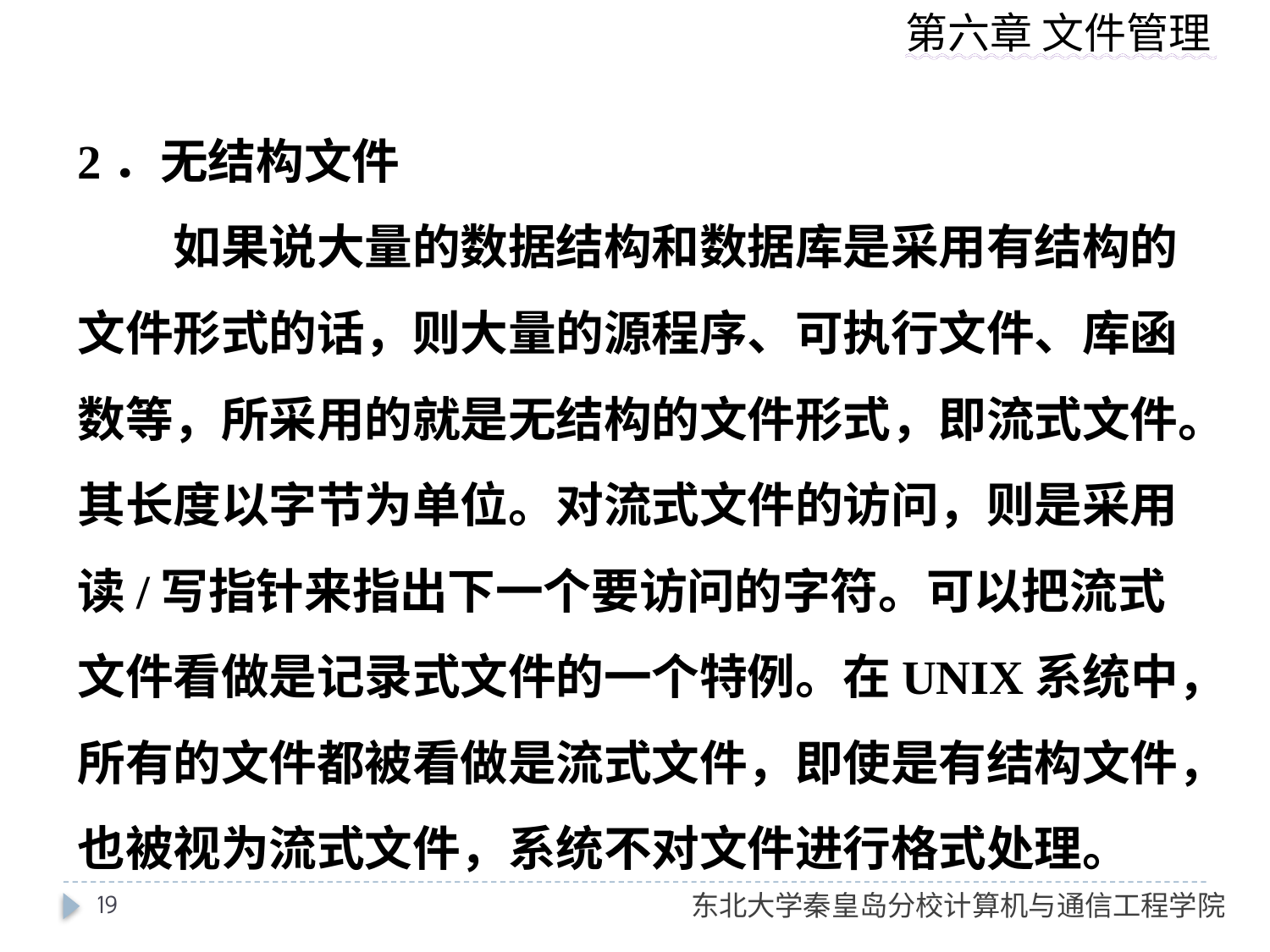

2．无结构文件
　　如果说大量的数据结构和数据库是采用有结构的文件形式的话，则大量的源程序、可执行文件、库函数等，所采用的就是无结构的文件形式，即流式文件。其长度以字节为单位。对流式文件的访问，则是采用读/写指针来指出下一个要访问的字符。可以把流式文件看做是记录式文件的一个特例。在UNIX系统中，所有的文件都被看做是流式文件，即使是有结构文件，也被视为流式文件，系统不对文件进行格式处理。

19